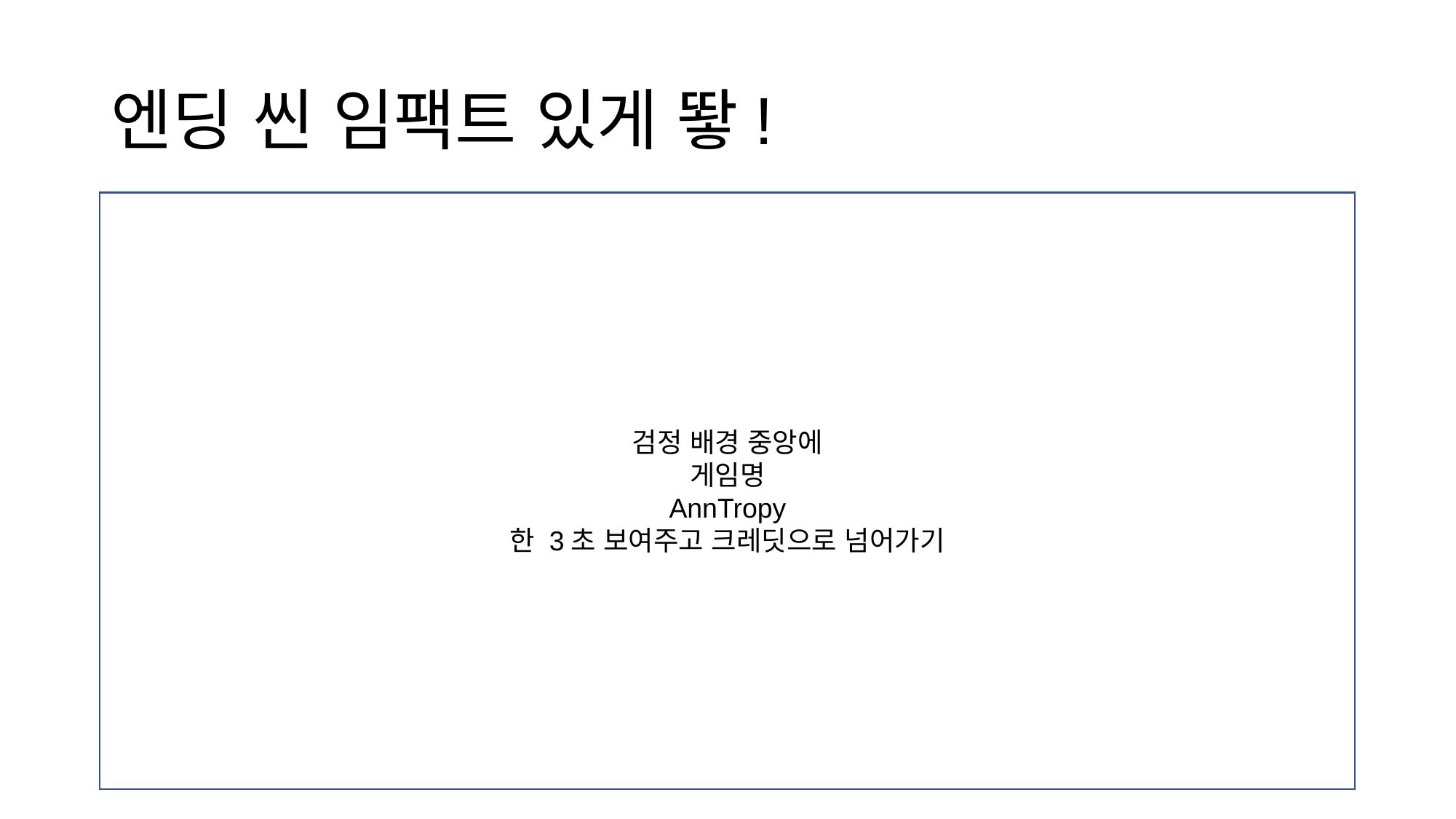

# 엔딩 씬 임팩트 있게 뙇!
검정 배경 중앙에
게임명
AnnTropy
한 3초 보여주고 크레딧으로 넘어가기